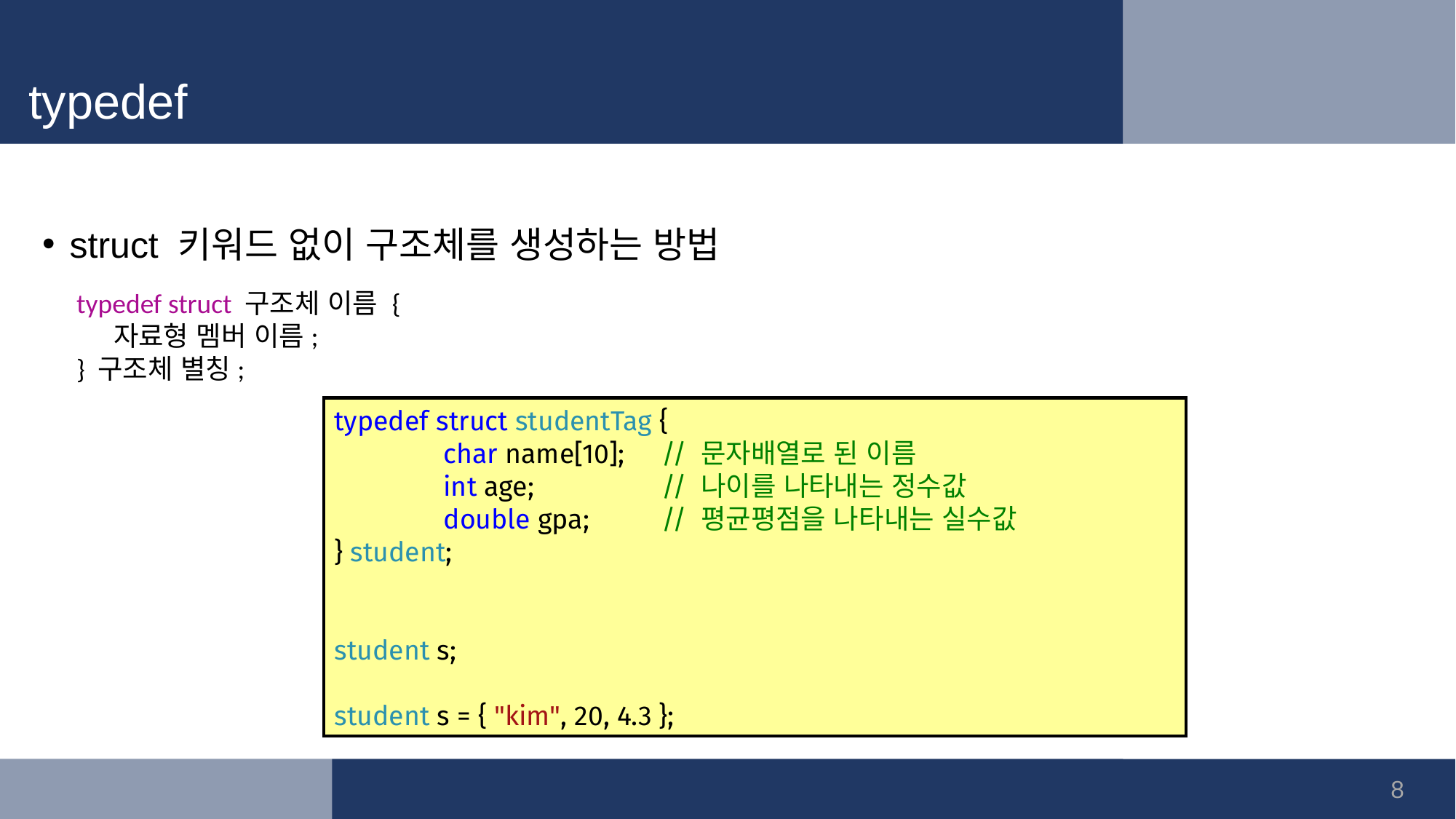

# typedef
struct 키워드 없이 구조체를 생성하는 방법
typedef struct 구조체 이름 {
    자료형 멤버 이름;
} 구조체 별칭;
typedef struct studentTag {
	char name[10]; 	// 문자배열로 된 이름
	int age;	 	// 나이를 나타내는 정수값
	double gpa;	// 평균평점을 나타내는 실수값
} student;

student s;

student s = { "kim", 20, 4.3 };
8